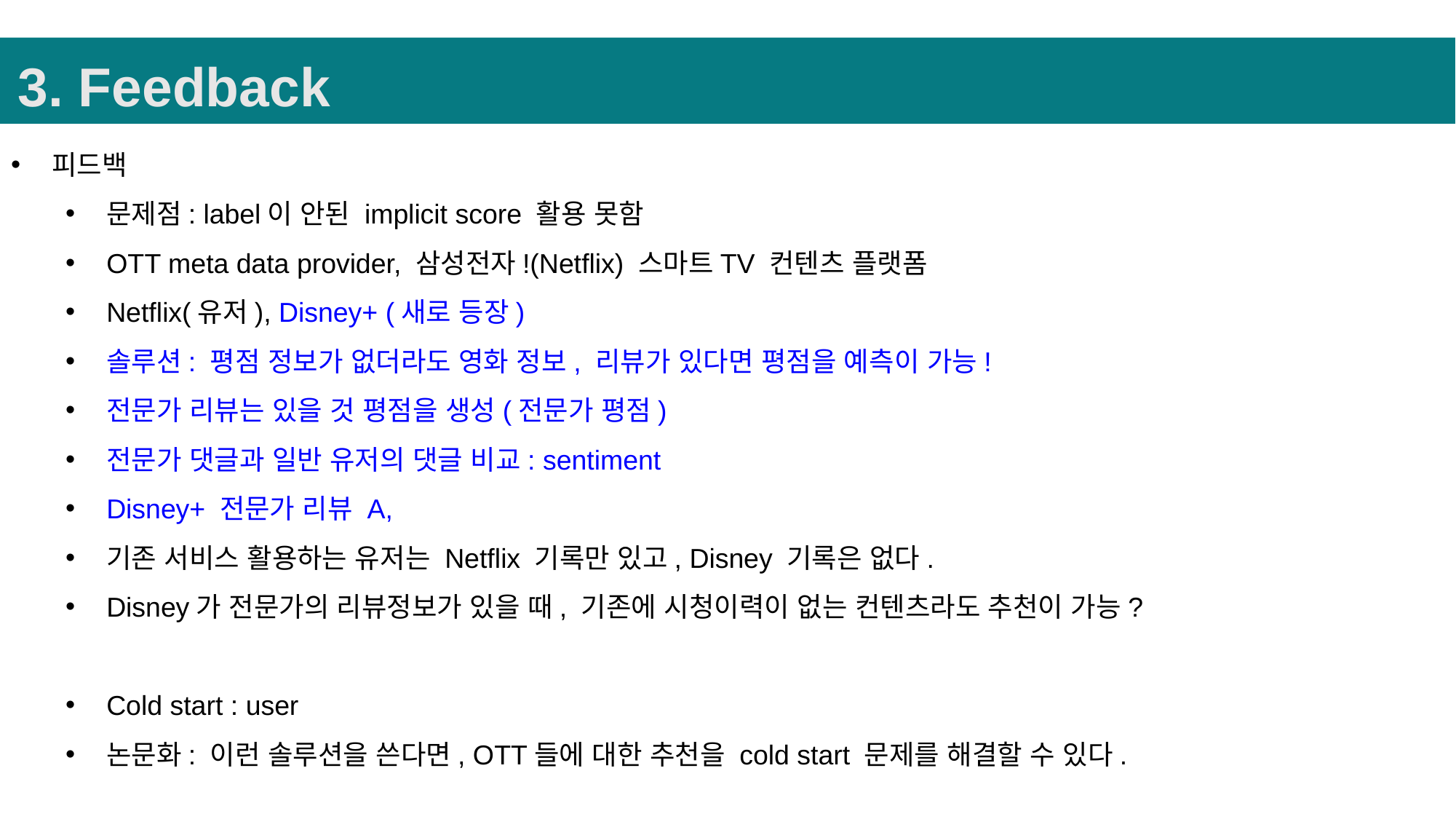

3. Feedback

피드백
문제점: label이 안된 implicit score 활용 못함
OTT meta data provider, 삼성전자!(Netflix) 스마트TV 컨텐츠 플랫폼
Netflix(유저), Disney+ (새로 등장)
솔루션: 평점 정보가 없더라도 영화 정보, 리뷰가 있다면 평점을 예측이 가능!
전문가 리뷰는 있을 것 평점을 생성(전문가 평점)
전문가 댓글과 일반 유저의 댓글 비교: sentiment
Disney+ 전문가 리뷰 A,
기존 서비스 활용하는 유저는 Netflix 기록만 있고, Disney 기록은 없다.
Disney가 전문가의 리뷰정보가 있을 때, 기존에 시청이력이 없는 컨텐츠라도 추천이 가능?

Cold start : user
논문화: 이런 솔루션을 쓴다면, OTT들에 대한 추천을 cold start 문제를 해결할 수 있다.